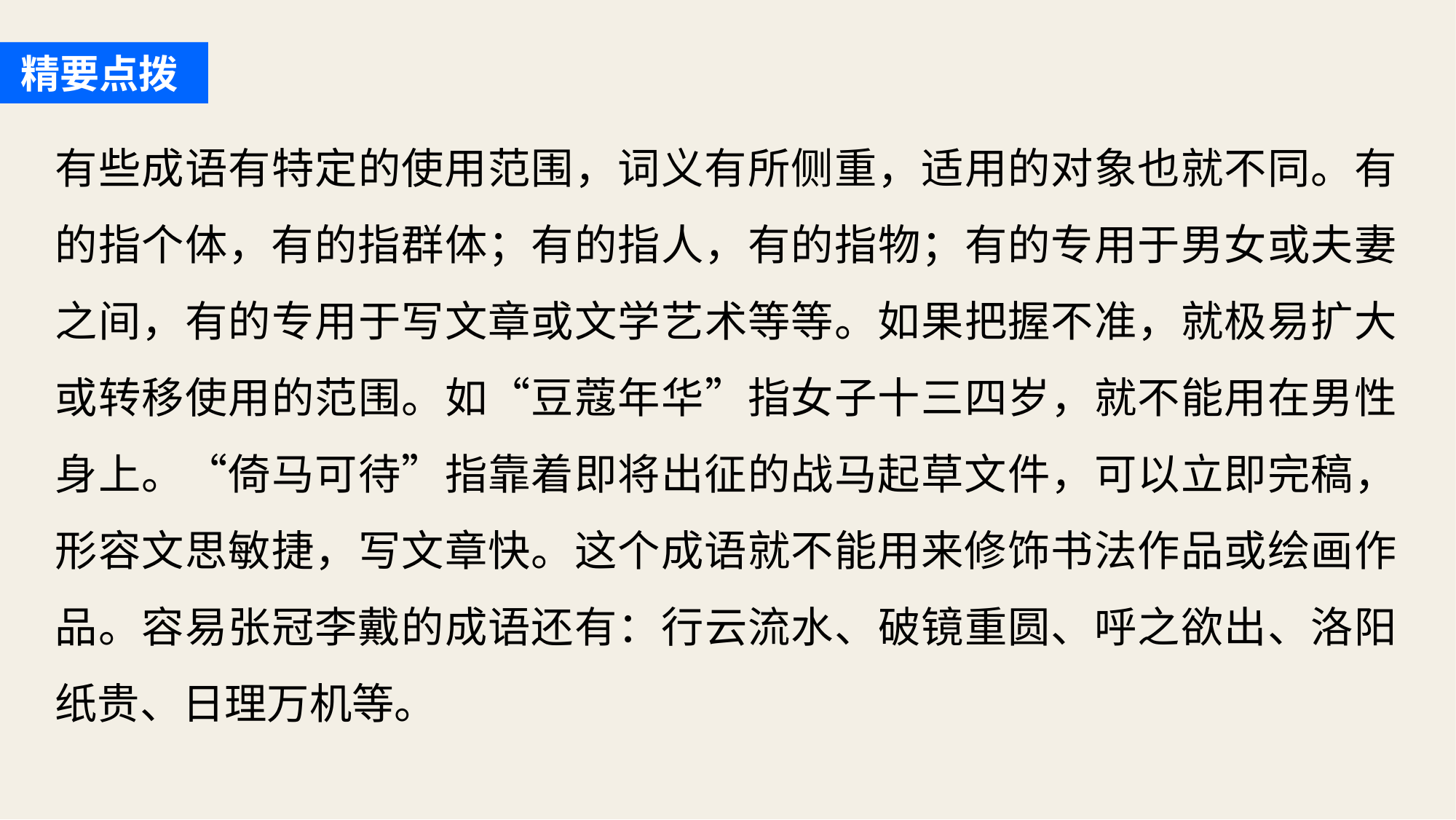

精要点拨
有些成语有特定的使用范围，词义有所侧重，适用的对象也就不同。有的指个体，有的指群体；有的指人，有的指物；有的专用于男女或夫妻之间，有的专用于写文章或文学艺术等等。如果把握不准，就极易扩大或转移使用的范围。如“豆蔻年华”指女子十三四岁，就不能用在男性身上。“倚马可待”指靠着即将出征的战马起草文件，可以立即完稿，形容文思敏捷，写文章快。这个成语就不能用来修饰书法作品或绘画作品。容易张冠李戴的成语还有：行云流水、破镜重圆、呼之欲出、洛阳纸贵、日理万机等。